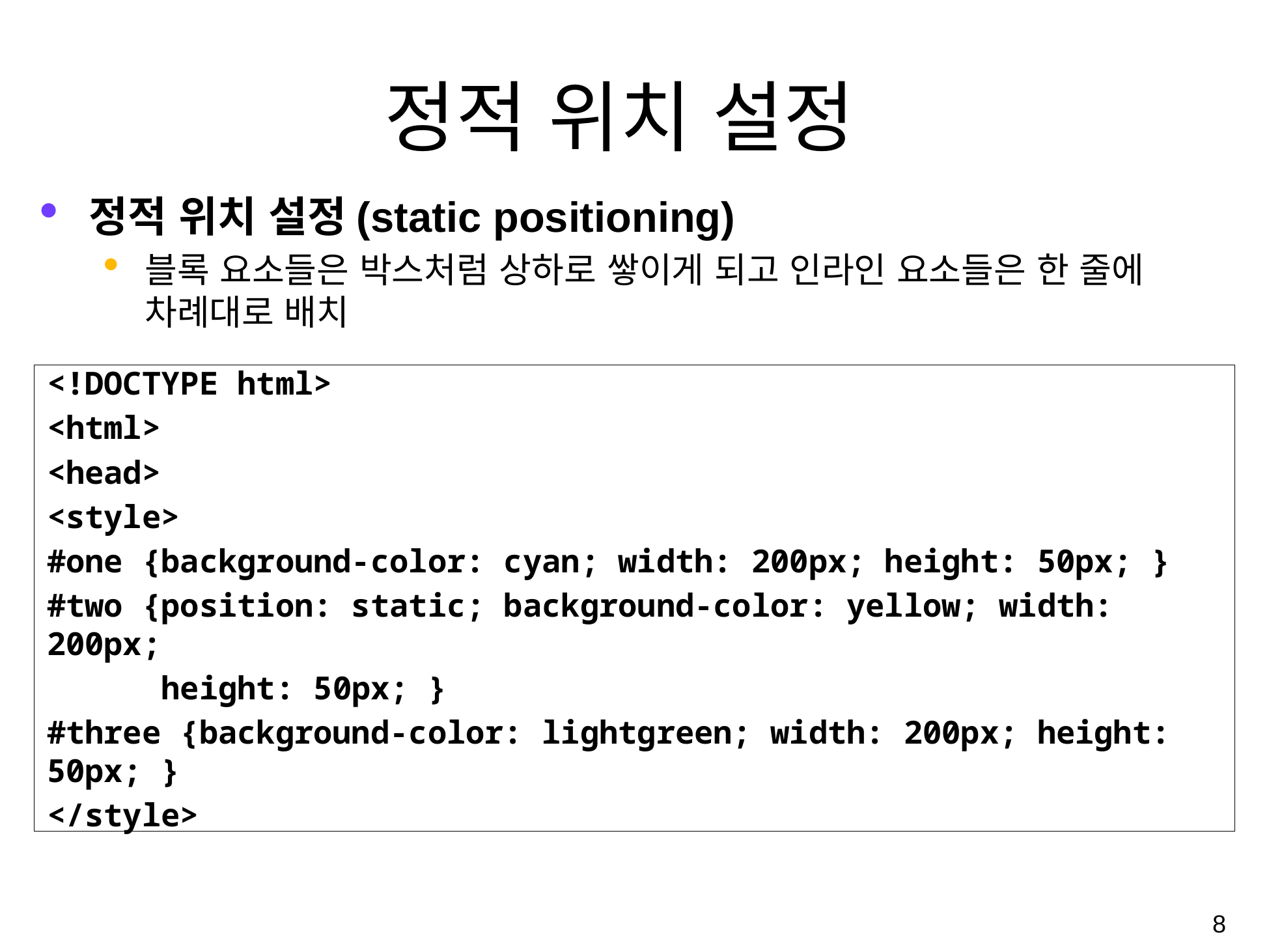

# 정적 위치 설정
정적 위치 설정(static positioning)
블록 요소들은 박스처럼 상하로 쌓이게 되고 인라인 요소들은 한 줄에 차례대로 배치
<!DOCTYPE html>
<html>
<head>
<style>
#one {background-color: cyan; width: 200px; height: 50px; }
#two {position: static; background-color: yellow; width: 200px;
      height: 50px; }
#three {background-color: lightgreen; width: 200px; height: 50px; }
</style>
8